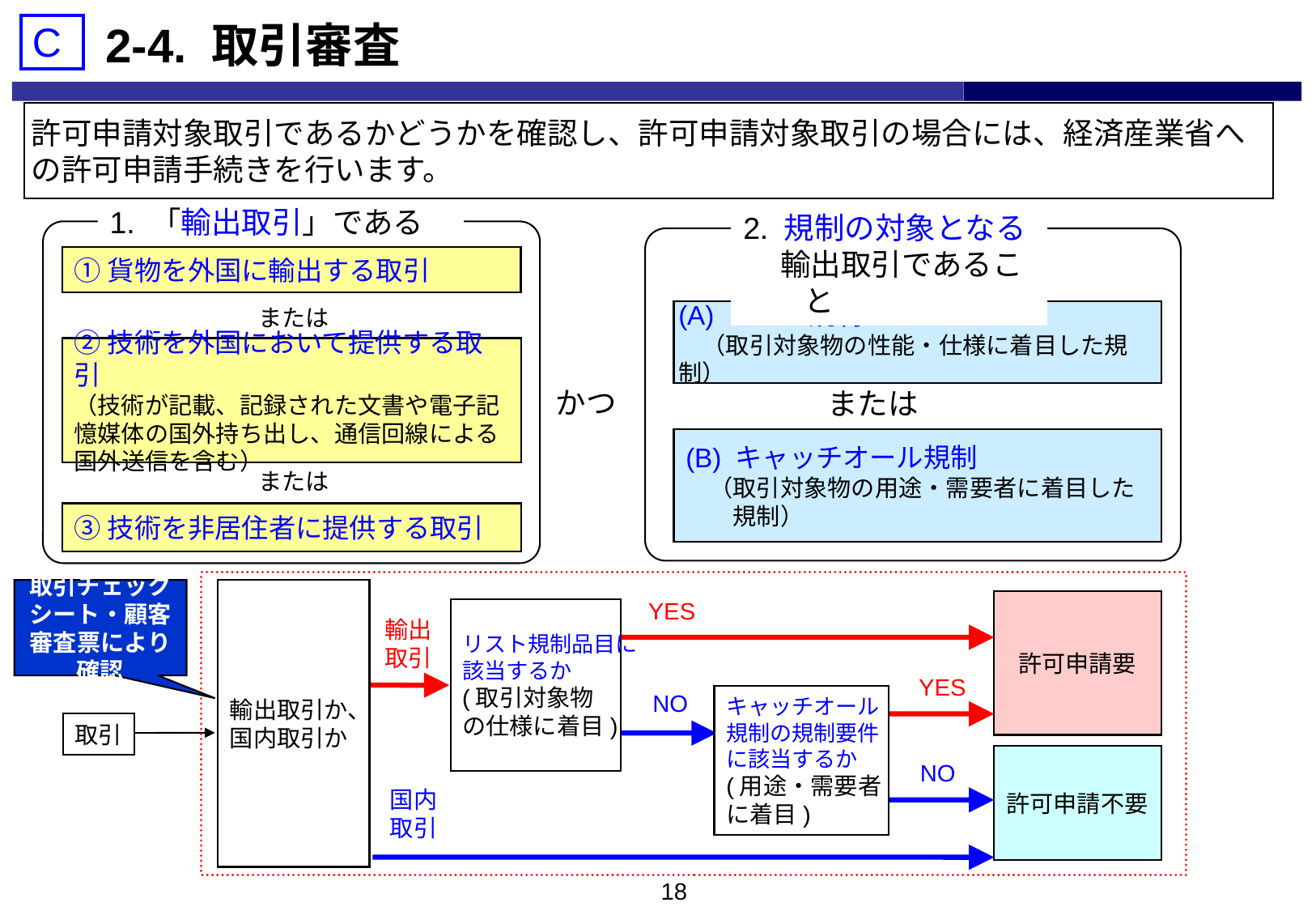

2-4. 取引審査

許可申請対象取引であるかどうかを確認し、許可申請対象取引の場合には、経済産業省への許可申請手続きを行います。
1. 「輸出取引」であること
2. 規制の対象となる
　 輸出取引であること

①貨物を外国に輸出する取引
または
(A) リスト規制
　（取引対象物の性能・仕様に着目した規制）
②技術を外国において提供する取引
（技術が記載、記録された文書や電子記憶媒体の国外持ち出し、通信回線による国外送信を含む）
かつ
または
(B) キャッチオール規制
　（取引対象物の用途・需要者に着目した
　　規制）
または
③技術を非居住者に提供する取引

取引チェックシート・顧客審査票により確認
輸出取引か、
国内取引か
YES
許可申請要
リスト規制品目に
該当するか
(取引対象物
の仕様に着目)
輸出
取引

YES
NO

キャッチオール
規制の規制要件
に該当するか
(用途・需要者
に着目)
取引

許可申請不要
NO
国内
取引

18